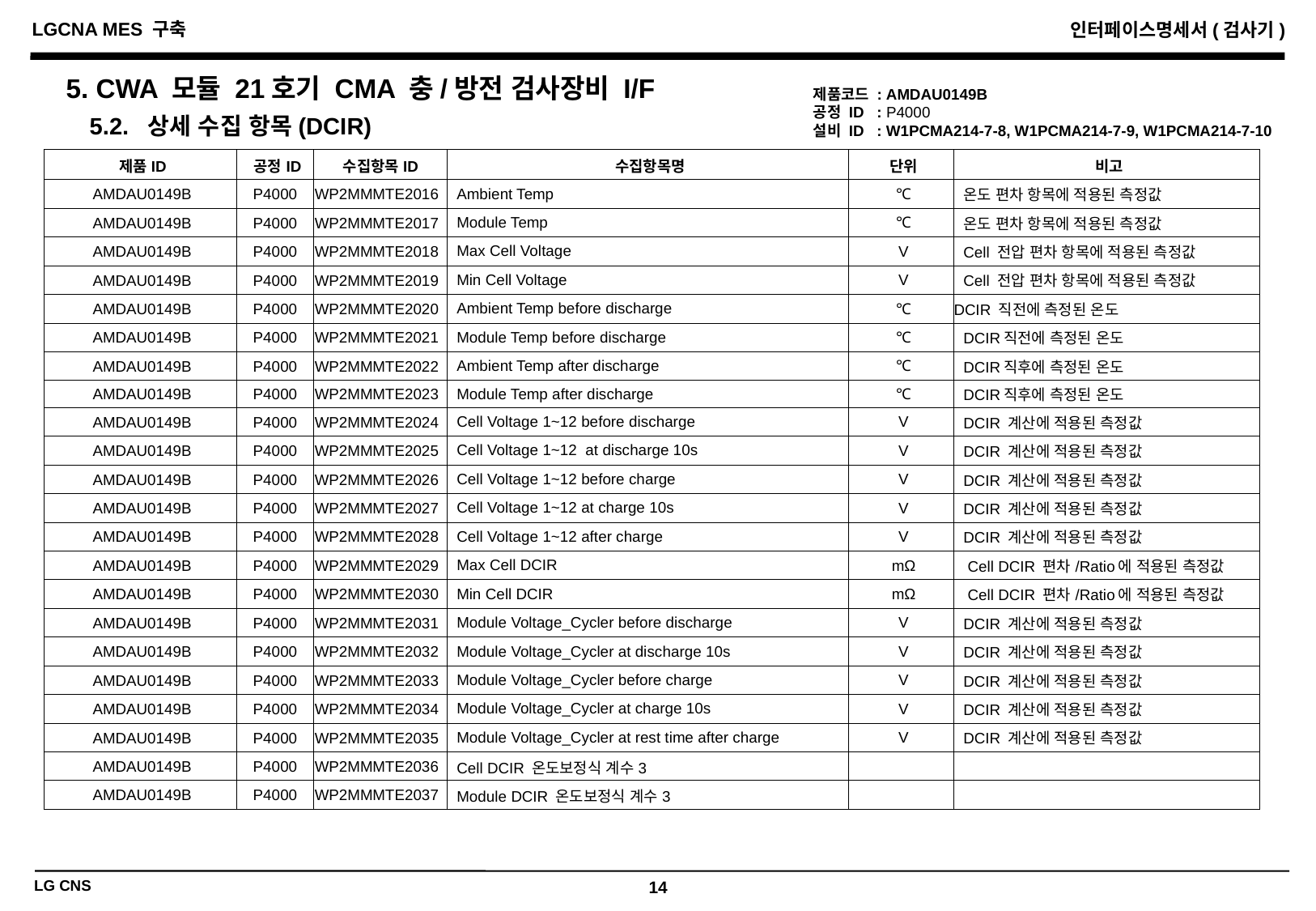

5. CWA 모듈 21호기 CMA 충/방전 검사장비 I/F
제품코드 : AMDAU0149B
공정 ID   : P4000
설비 ID   : W1PCMA214-7-8, W1PCMA214-7-9, W1PCMA214-7-10

5.2.  상세 수집 항목(DCIR)
| 제품ID | 공정ID | 수집항목ID | 수집항목명 | 단위 | 비고 |
| --- | --- | --- | --- | --- | --- |
| AMDAU0149B | P4000 | WP2MMMTE2016 | Ambient Temp | ℃ | 온도 편차 항목에 적용된 측정값 |
| AMDAU0149B | P4000 | WP2MMMTE2017 | Module Temp | ℃ | 온도 편차 항목에 적용된 측정값 |
| AMDAU0149B | P4000 | WP2MMMTE2018 | Max Cell Voltage | V | Cell 전압 편차 항목에 적용된 측정값 |
| AMDAU0149B | P4000 | WP2MMMTE2019 | Min Cell Voltage | V | Cell 전압 편차 항목에 적용된 측정값 |
| AMDAU0149B | P4000 | WP2MMMTE2020 | Ambient Temp before discharge | ℃ | DCIR 직전에 측정된 온도 |
| AMDAU0149B | P4000 | WP2MMMTE2021 | Module Temp before discharge | ℃ | DCIR직전에 측정된 온도 |
| AMDAU0149B | P4000 | WP2MMMTE2022 | Ambient Temp after discharge | ℃ | DCIR직후에 측정된 온도 |
| AMDAU0149B | P4000 | WP2MMMTE2023 | Module Temp after discharge | ℃ | DCIR직후에 측정된 온도 |
| AMDAU0149B | P4000 | WP2MMMTE2024 | Cell Voltage 1~12 before discharge | V | DCIR 계산에 적용된 측정값 |
| AMDAU0149B | P4000 | WP2MMMTE2025 | Cell Voltage 1~12 at discharge 10s | V | DCIR 계산에 적용된 측정값 |
| AMDAU0149B | P4000 | WP2MMMTE2026 | Cell Voltage 1~12 before charge | V | DCIR 계산에 적용된 측정값 |
| AMDAU0149B | P4000 | WP2MMMTE2027 | Cell Voltage 1~12 at charge 10s | V | DCIR 계산에 적용된 측정값 |
| AMDAU0149B | P4000 | WP2MMMTE2028 | Cell Voltage 1~12 after charge | V | DCIR 계산에 적용된 측정값 |
| AMDAU0149B | P4000 | WP2MMMTE2029 | Max Cell DCIR | mΩ | Cell DCIR 편차/Ratio에 적용된 측정값 |
| AMDAU0149B | P4000 | WP2MMMTE2030 | Min Cell DCIR | mΩ | Cell DCIR 편차/Ratio에 적용된 측정값 |
| AMDAU0149B | P4000 | WP2MMMTE2031 | Module Voltage\_Cycler before discharge | V | DCIR 계산에 적용된 측정값 |
| AMDAU0149B | P4000 | WP2MMMTE2032 | Module Voltage\_Cycler at discharge 10s | V | DCIR 계산에 적용된 측정값 |
| AMDAU0149B | P4000 | WP2MMMTE2033 | Module Voltage\_Cycler before charge | V | DCIR 계산에 적용된 측정값 |
| AMDAU0149B | P4000 | WP2MMMTE2034 | Module Voltage\_Cycler at charge 10s | V | DCIR 계산에 적용된 측정값 |
| AMDAU0149B | P4000 | WP2MMMTE2035 | Module Voltage\_Cycler at rest time after charge | V | DCIR 계산에 적용된 측정값 |
| AMDAU0149B | P4000 | WP2MMMTE2036 | Cell DCIR 온도보정식 계수3 |  |  |
| AMDAU0149B | P4000 | WP2MMMTE2037 | Module DCIR 온도보정식 계수3 |  |  |